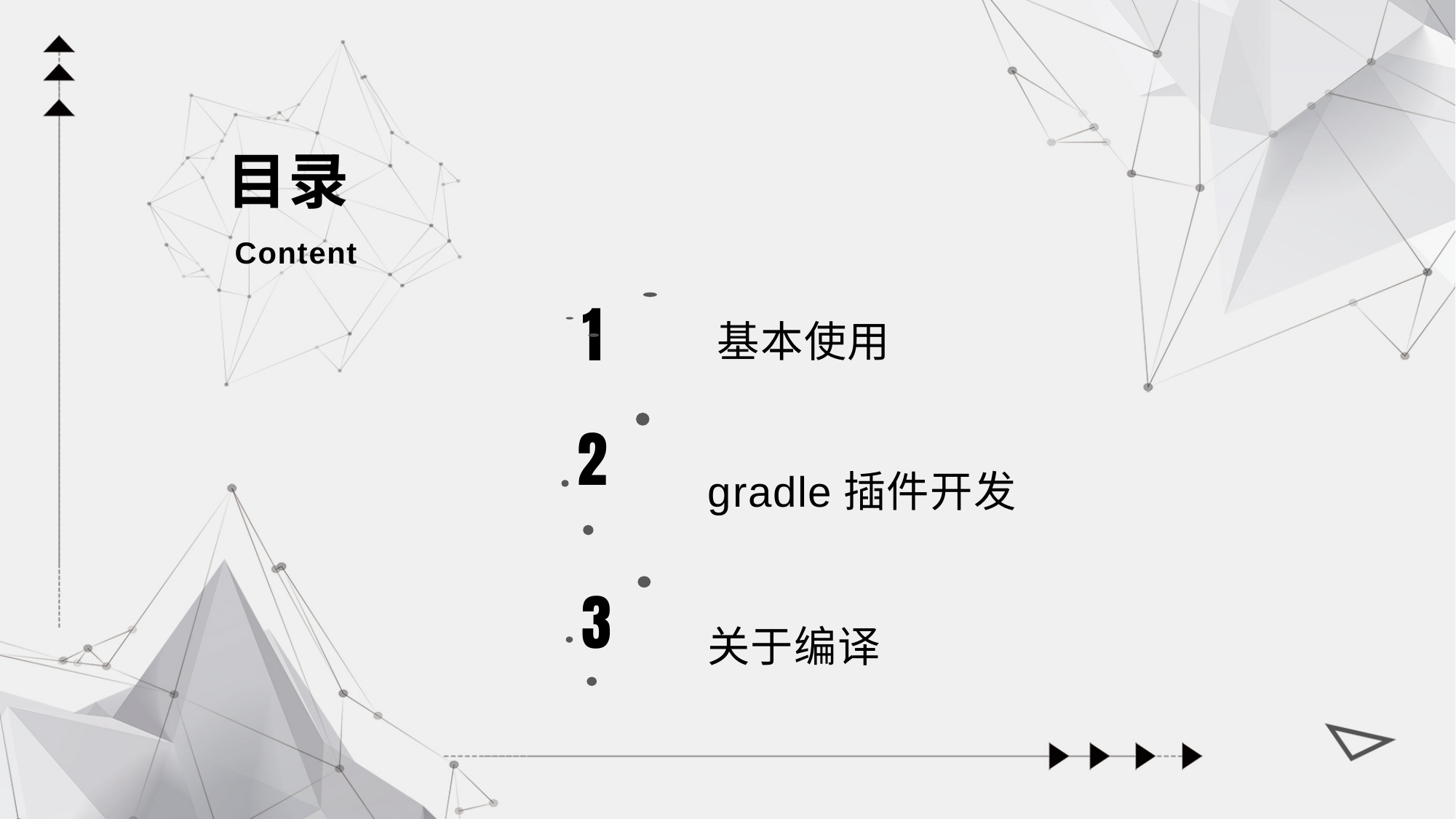

目录
Content

1

基本使用

2

gradle插件开发

3

关于编译